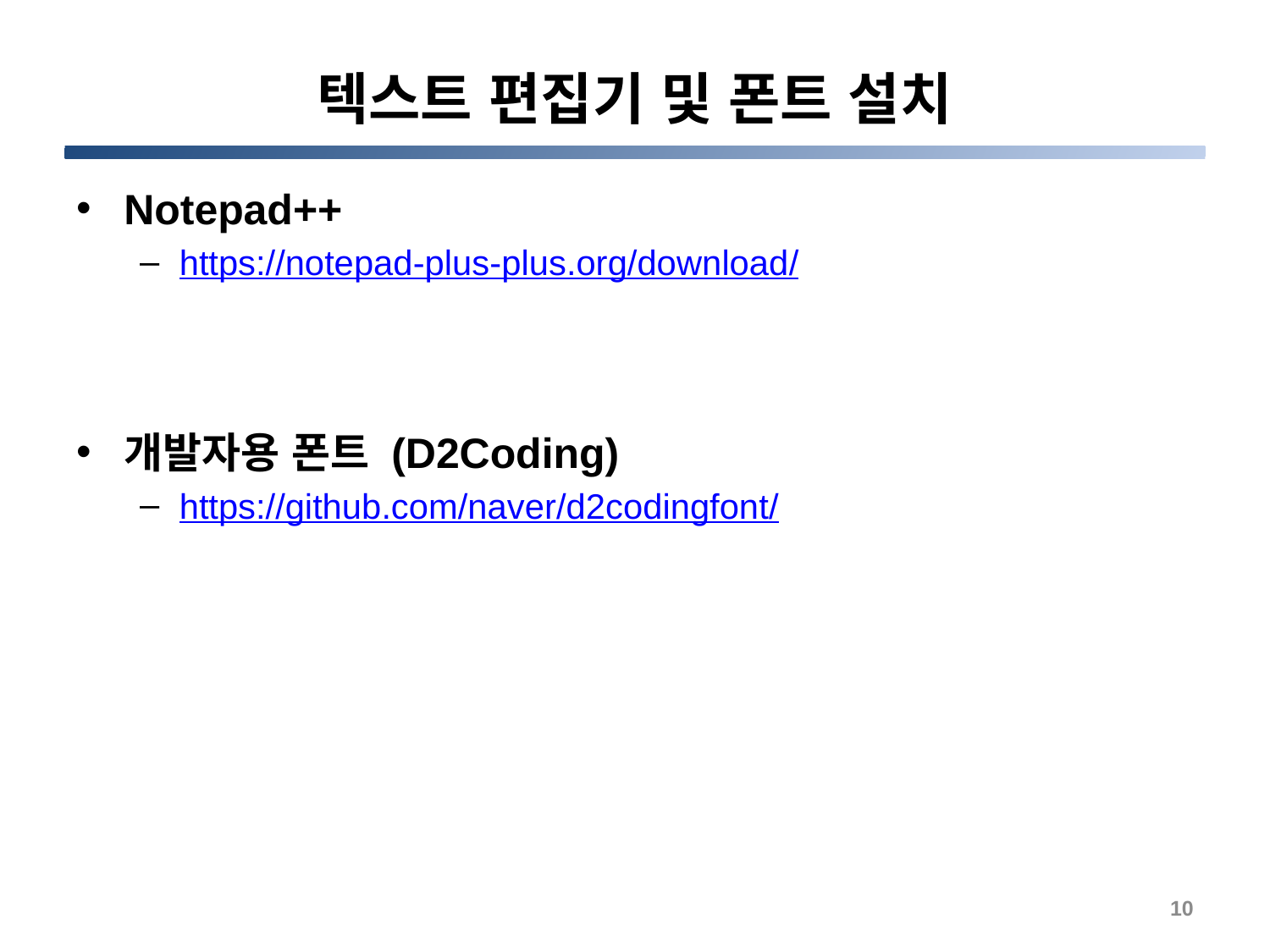

# 텍스트 편집기 및 폰트 설치
Notepad++
https://notepad-plus-plus.org/download/

개발자용 폰트 (D2Coding)
https://github.com/naver/d2codingfont/

10